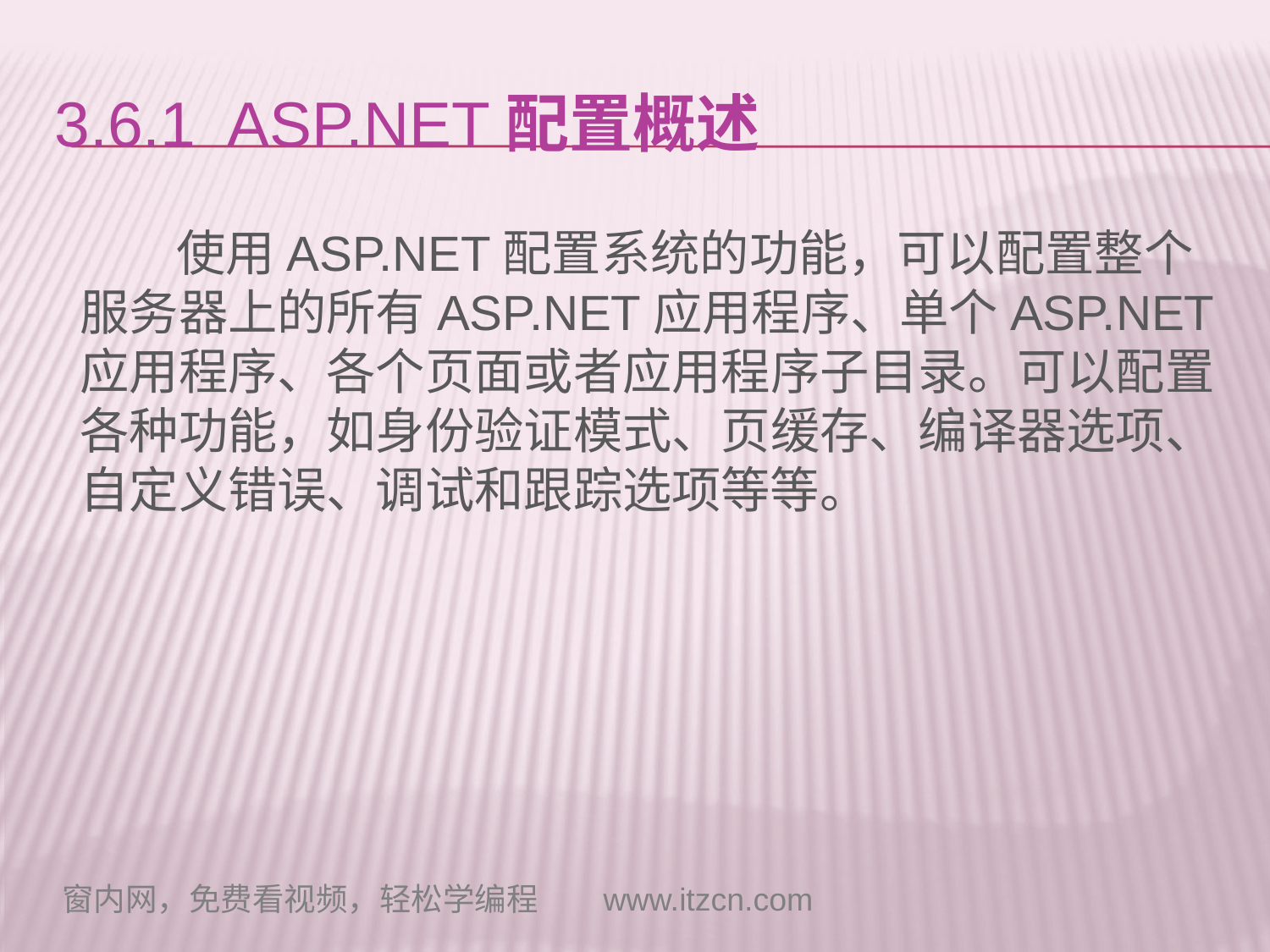

# 3.6.1  ASP.NET配置概述
            使用ASP.NET配置系统的功能，可以配置整个服务器上的所有ASP.NET应用程序、单个ASP.NET应用程序、各个页面或者应用程序子目录。可以配置各种功能，如身份验证模式、页缓存、编译器选项、自定义错误、调试和跟踪选项等等。